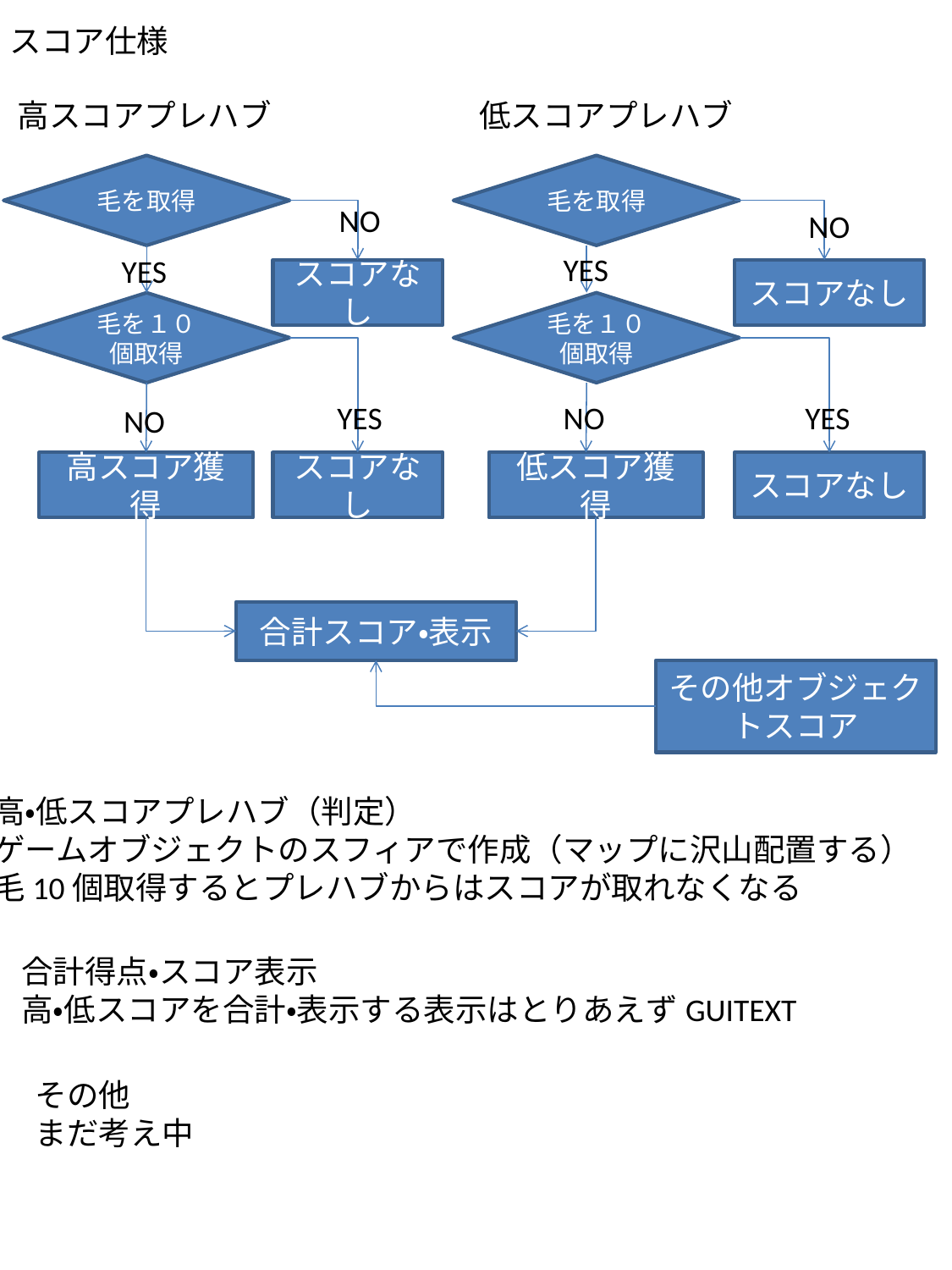

スコア仕様
高スコアプレハブ
低スコアプレハブ
毛を取得
毛を取得
NO
NO
YES
YES
スコアなし
スコアなし
毛を１０個取得
毛を１０個取得
NO
YES
YES
NO
高スコア獲得
スコアなし
低スコア獲得
スコアなし
合計スコア・表示
その他オブジェクトスコア
高・低スコアプレハブ（判定）
ゲームオブジェクトのスフィアで作成（マップに沢山配置する）
毛10個取得するとプレハブからはスコアが取れなくなる
合計得点・スコア表示
高・低スコアを合計・表示する表示はとりあえずGUITEXT
その他
まだ考え中